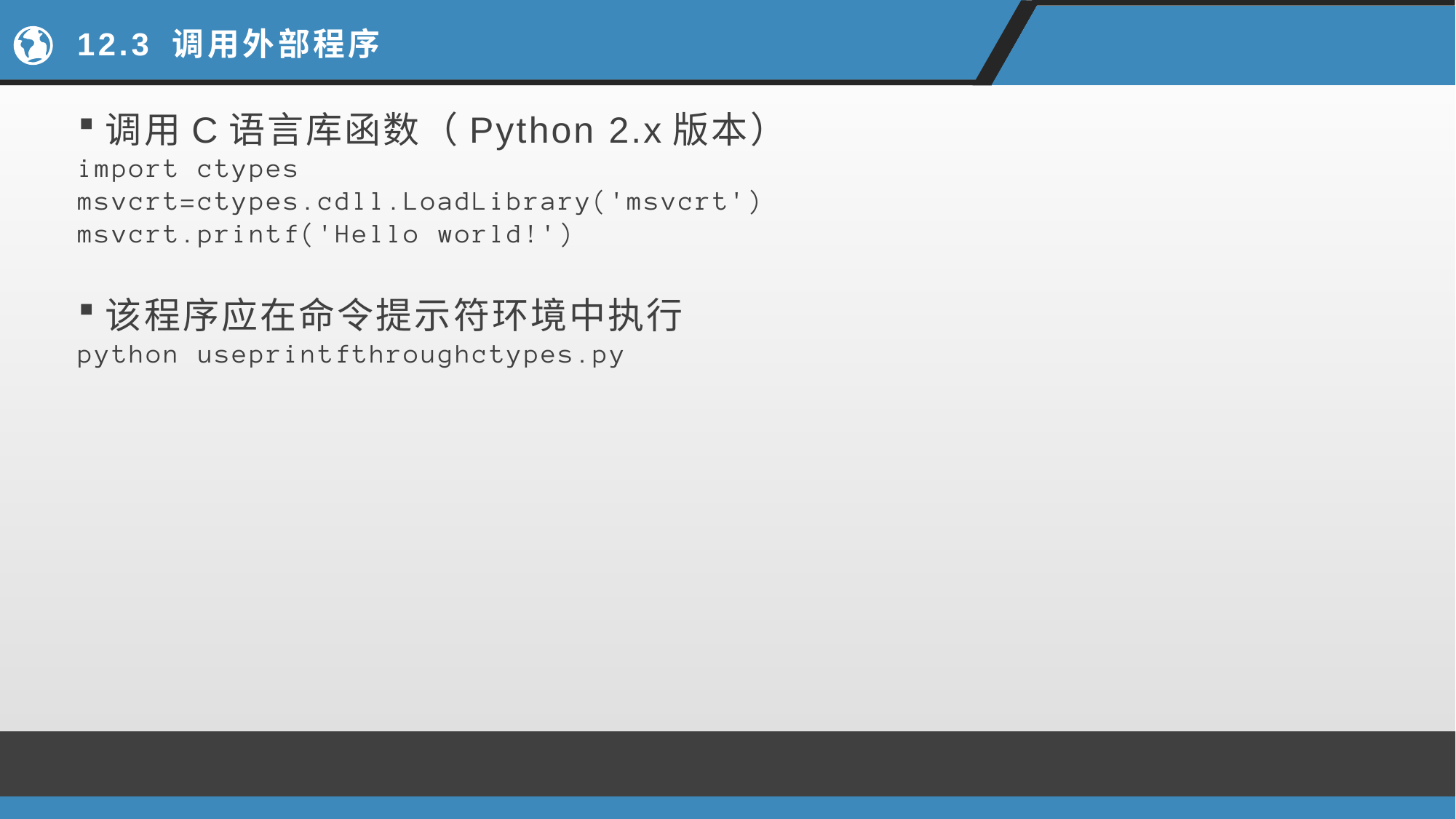

# 12.3 调用外部程序

调用C语言库函数（Python 2.x版本）
import ctypes
msvcrt=ctypes.cdll.LoadLibrary('msvcrt')
msvcrt.printf('Hello world!')

该程序应在命令提示符环境中执行
python useprintfthroughctypes.py